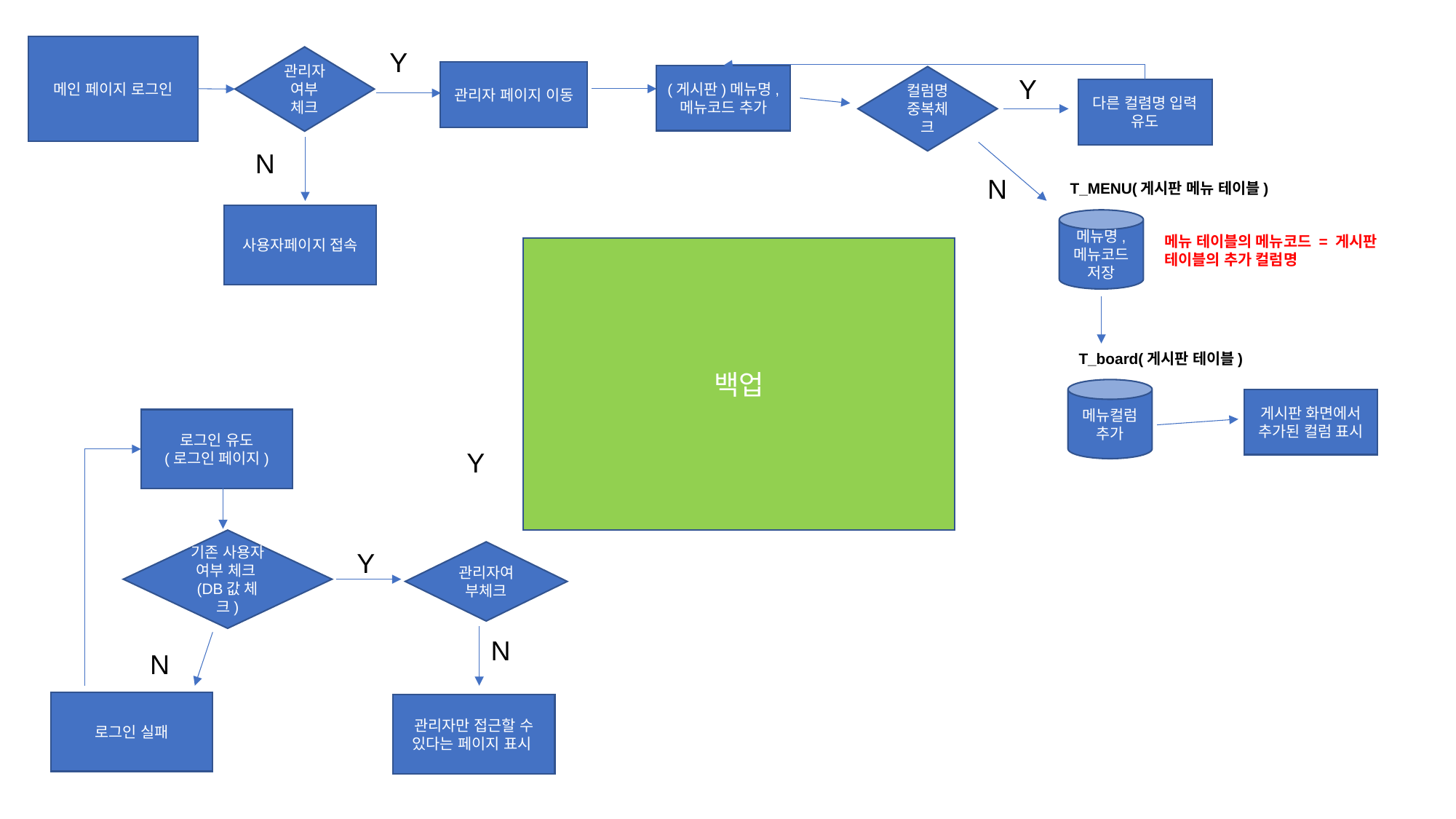

메인 페이지 로그인
Y
관리자 여부 체크
관리자 페이지 이동
(게시판)메뉴명, 메뉴코드 추가
컬럼명 중복체크
Y
다른 컬렴명 입력 유도
N
N
T_MENU(게시판 메뉴 테이블)
사용자페이지 접속
메뉴명, 메뉴코드 저장
메뉴 테이블의 메뉴코드 = 게시판 테이블의 추가 컬럼명
백업
T_board(게시판 테이블)
메뉴컬럼 추가
게시판 화면에서 추가된 컬럼 표시
로그인 유도
(로그인 페이지)
Y
기존 사용자 여부 체크(DB값 체크)
Y
관리자여부체크
N
N
로그인 실패
관리자만 접근할 수 있다는 페이지 표시